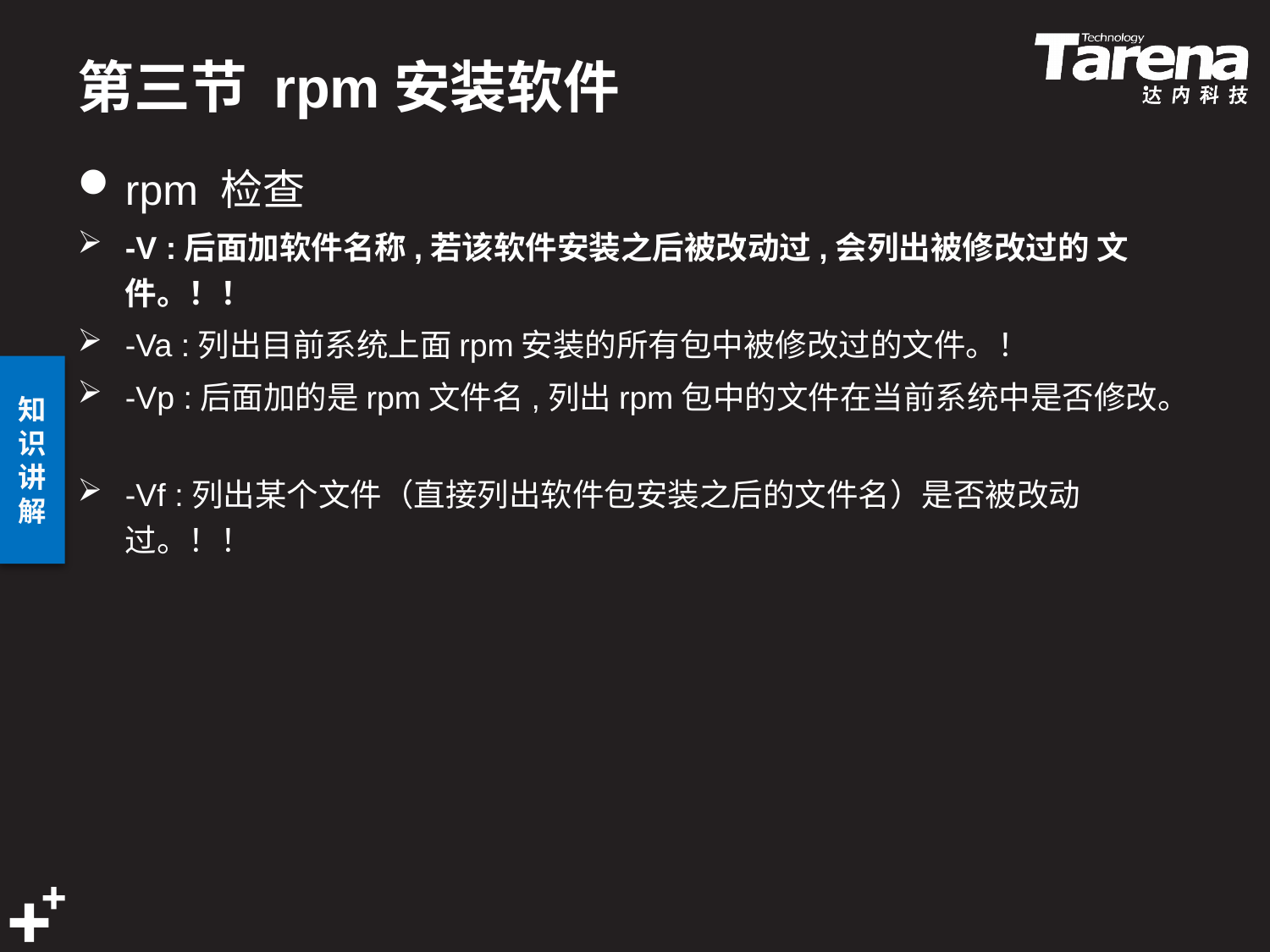

# 第三节 rpm安装软件
rpm 检查
-V :后面加软件名称,若该软件安装之后被改动过,会列出被修改过的 文件。！！
-Va :列出目前系统上面rpm安装的所有包中被修改过的文件。！
-Vp :后面加的是rpm文件名,列出rpm包中的文件在当前系统中是否修改。
-Vf :列出某个文件（直接列出软件包安装之后的文件名）是否被改动过。！！